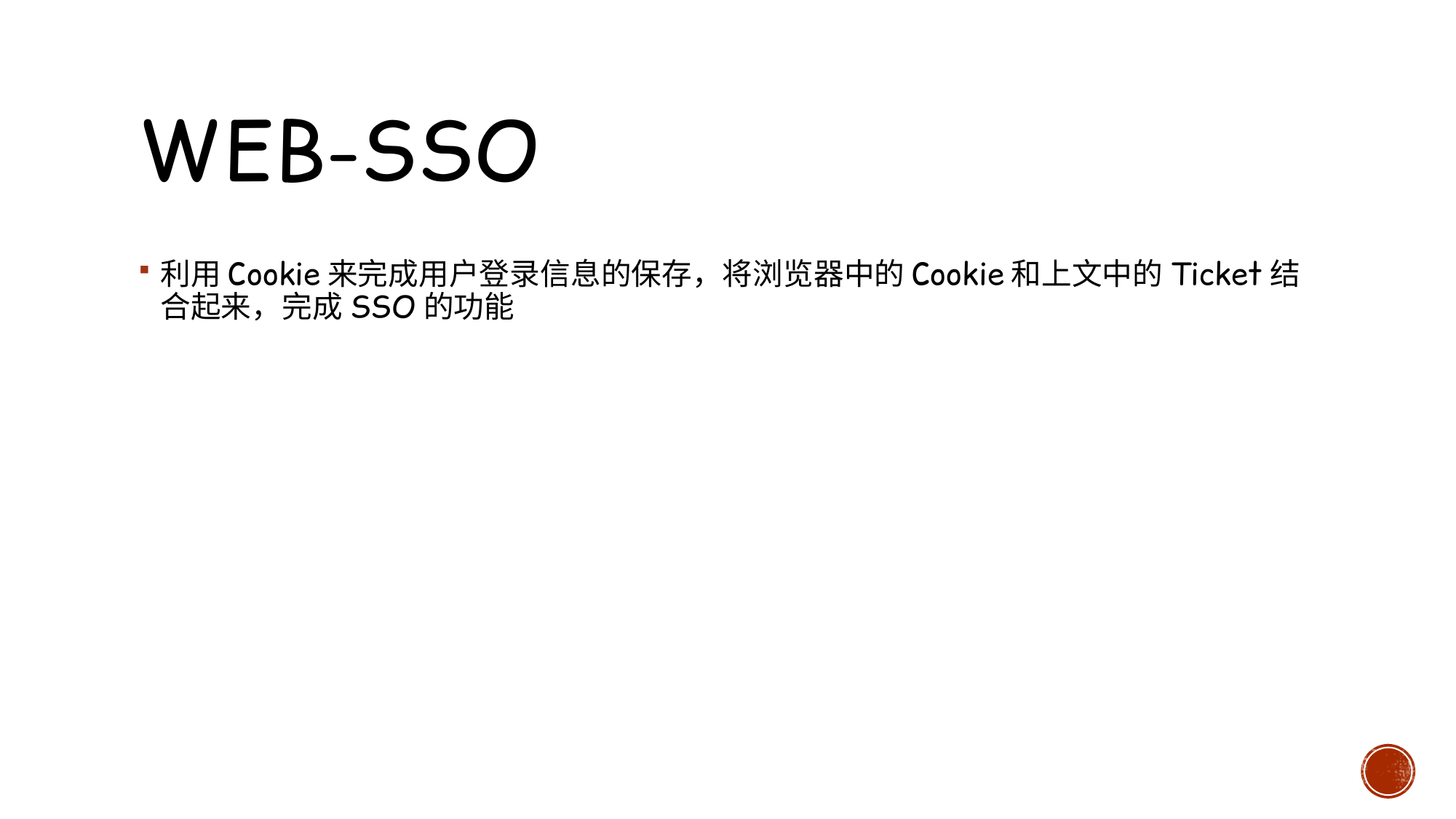

# Web-SSO
利用Cookie来完成用户登录信息的保存，将浏览器中的Cookie和上文中的Ticket结合起来，完成SSO的功能